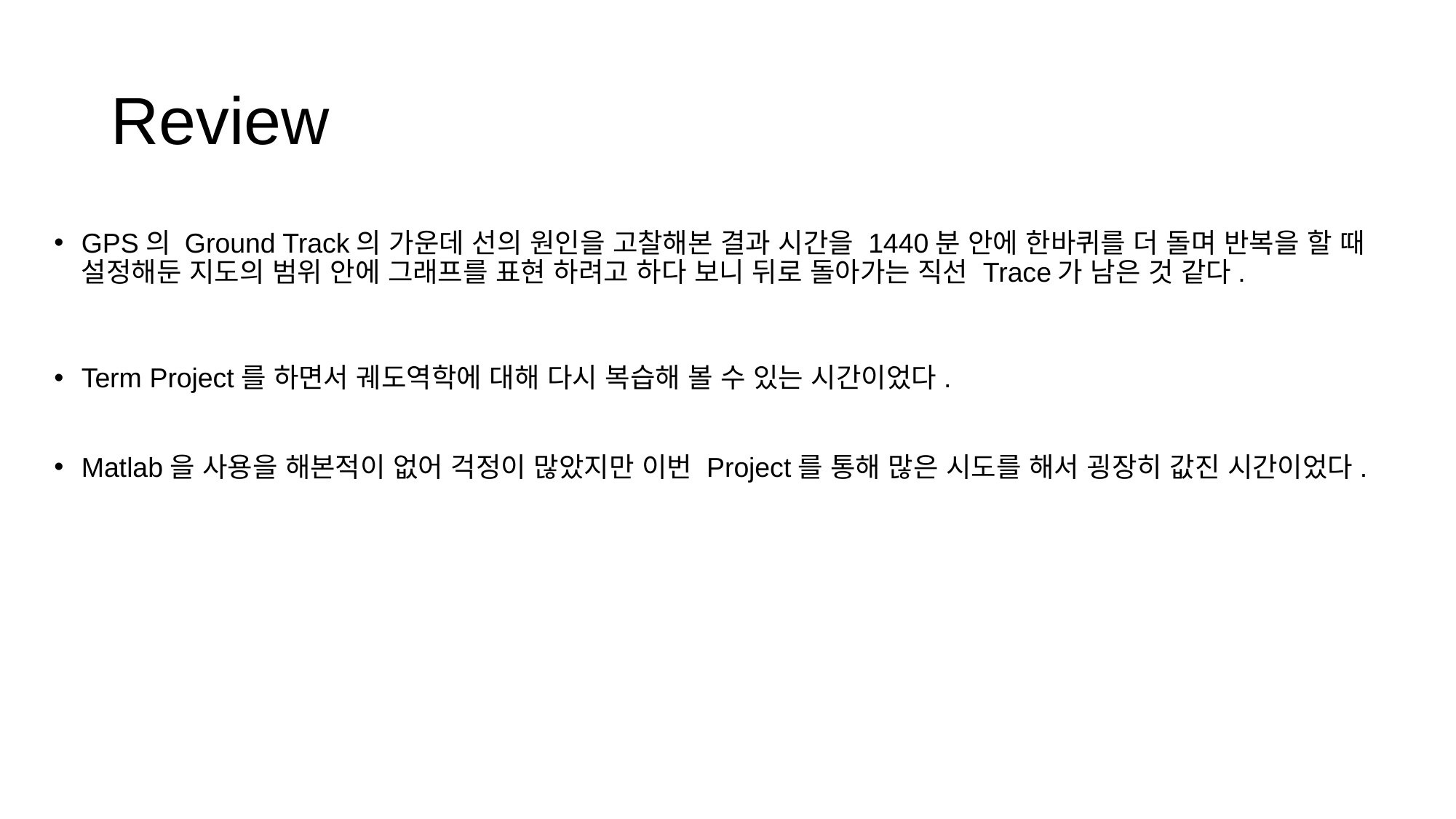

# Review
GPS의 Ground Track의 가운데 선의 원인을 고찰해본 결과 시간을 1440분 안에 한바퀴를 더 돌며 반복을 할 때 설정해둔 지도의 범위 안에 그래프를 표현 하려고 하다 보니 뒤로 돌아가는 직선 Trace가 남은 것 같다.

Term Project를 하면서 궤도역학에 대해 다시 복습해 볼 수 있는 시간이었다.

Matlab을 사용을 해본적이 없어 걱정이 많았지만 이번 Project를 통해 많은 시도를 해서 굉장히 값진 시간이었다.